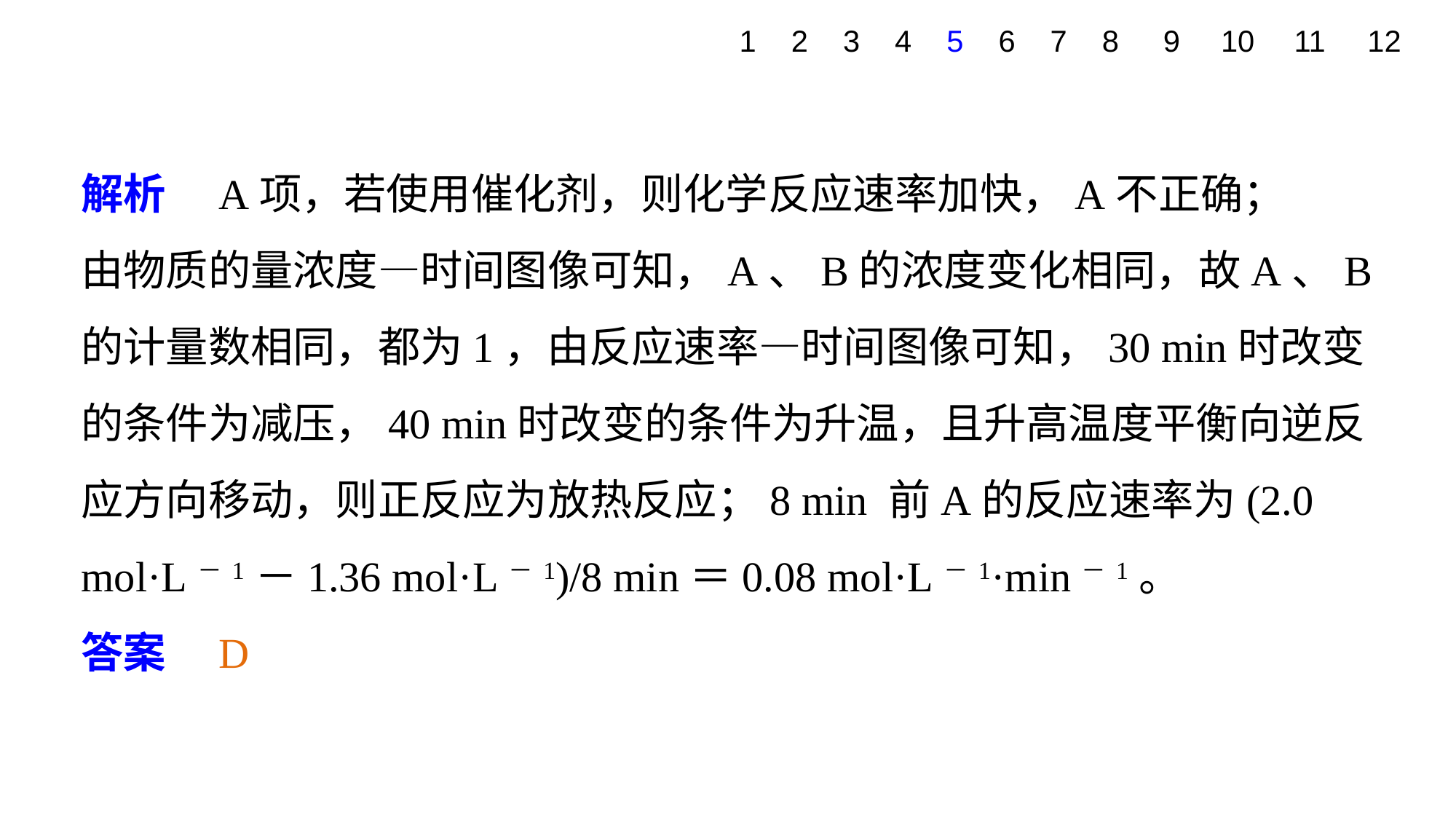

1
2
3
4
5
6
7
8
9
10
11
12
解析　A项，若使用催化剂，则化学反应速率加快，A不正确；
由物质的量浓度—时间图像可知，A、B的浓度变化相同，故A、B的计量数相同，都为1，由反应速率—时间图像可知，30 min时改变的条件为减压，40 min时改变的条件为升温，且升高温度平衡向逆反应方向移动，则正反应为放热反应；8 min 前A的反应速率为(2.0 mol·L－1－1.36 mol·L－1)/8 min＝0.08 mol·L－1·min－1。
答案　D